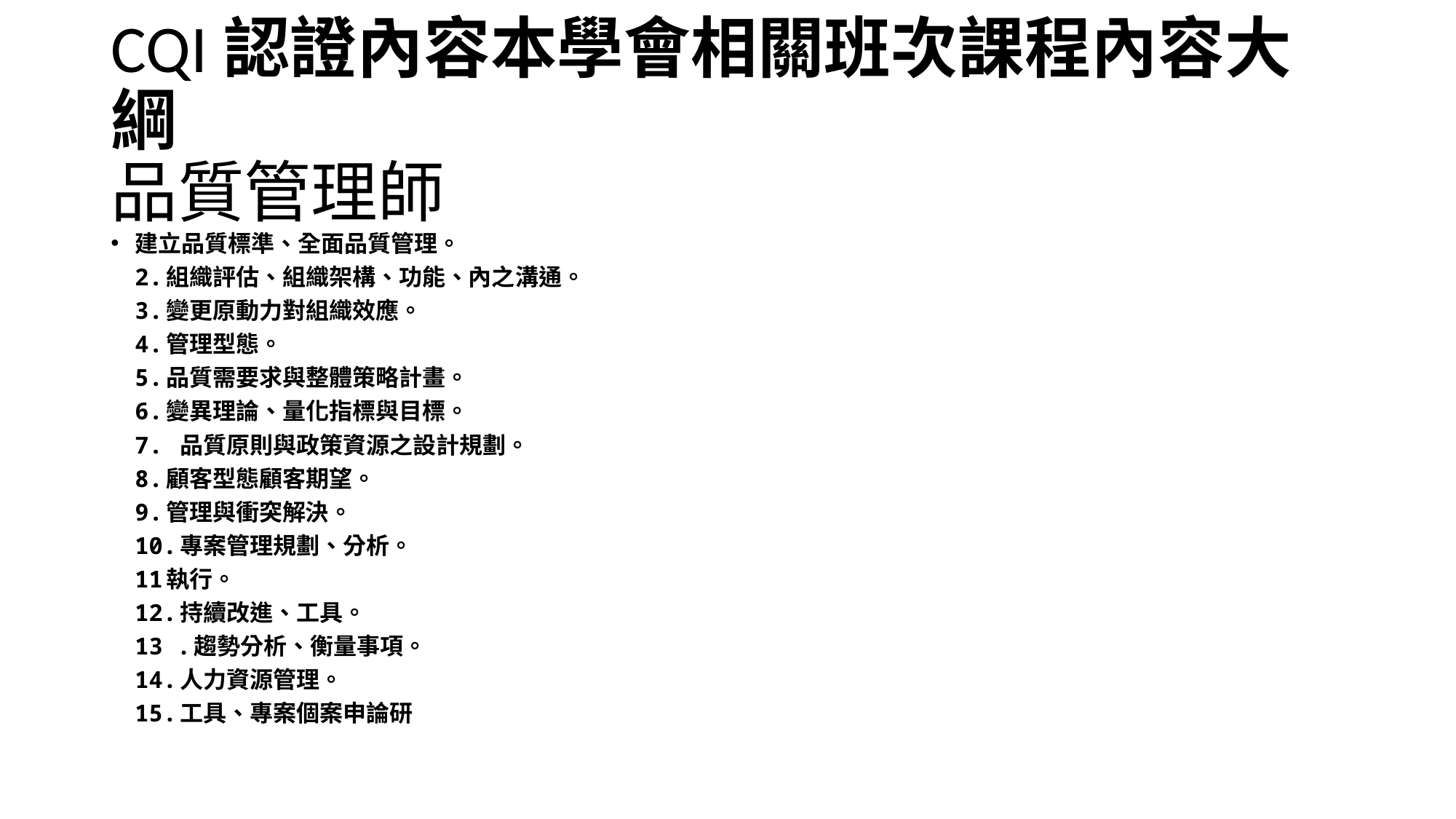

# CQI認證內容本學會相關班次課程內容大綱 品質管理師
建立品質標準、全面品質管理。
2.組織評估、組織架構、功能、內之溝通。
3.變更原動力對組織效應。
4.管理型態。
5.品質需要求與整體策略計畫。
6.變異理論、量化指標與目標。
7. 品質原則與政策資源之設計規劃。
8.顧客型態顧客期望。
9.管理與衝突解決。
10.專案管理規劃、分析。
11執行。
12.持續改進、工具。
13 .趨勢分析、衡量事項。
14.人力資源管理。
15.工具、專案個案申論研